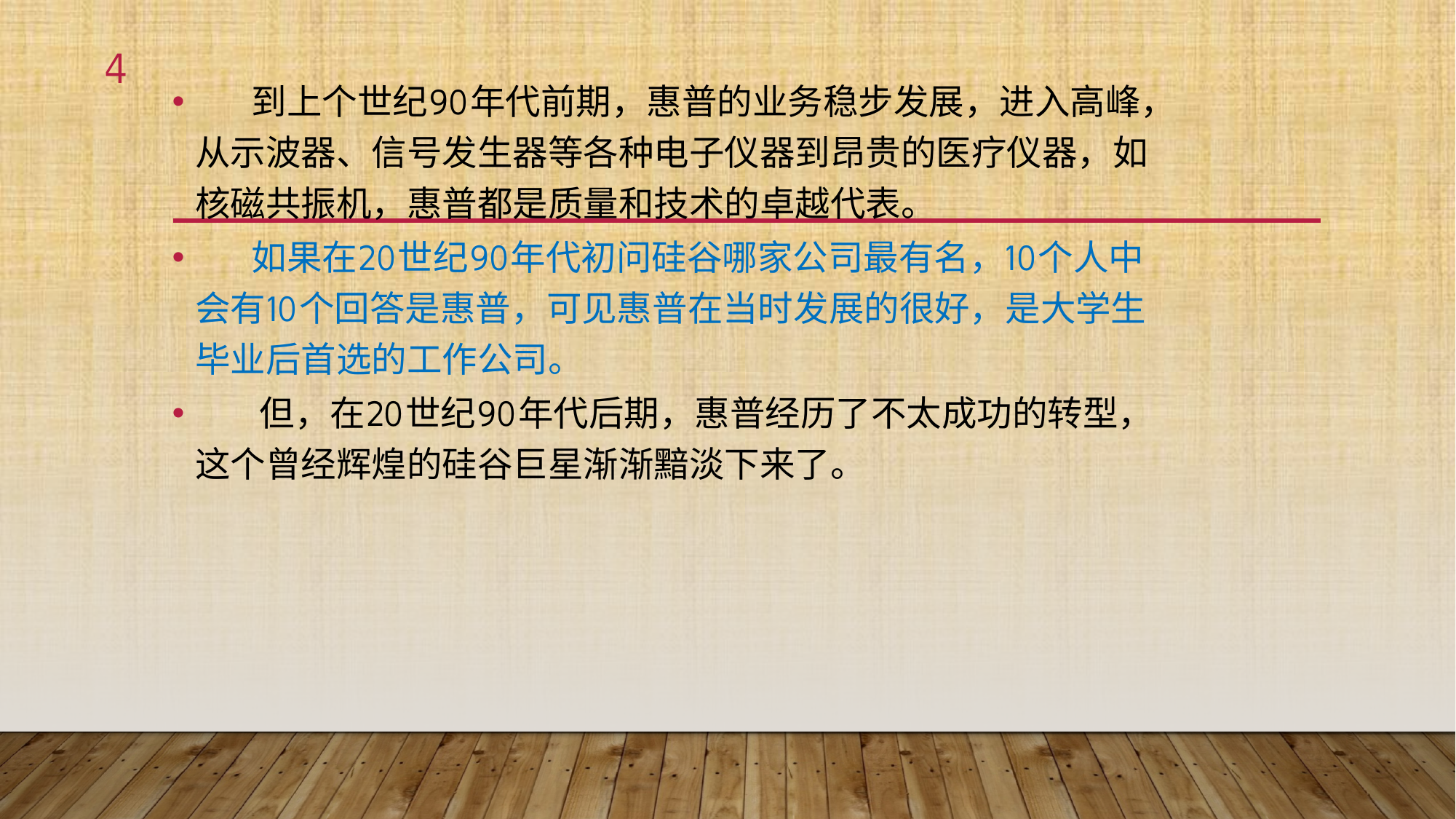

4
       到上个世纪90年代前期，惠普的业务稳步发展，进入高峰，从示波器、信号发生器等各种电子仪器到昂贵的医疗仪器，如核磁共振机，惠普都是质量和技术的卓越代表。
       如果在20世纪90年代初问硅谷哪家公司最有名，10个人中会有10个回答是惠普，可见惠普在当时发展的很好，是大学生毕业后首选的工作公司。
        但，在20世纪90年代后期，惠普经历了不太成功的转型，这个曾经辉煌的硅谷巨星渐渐黯淡下来了。